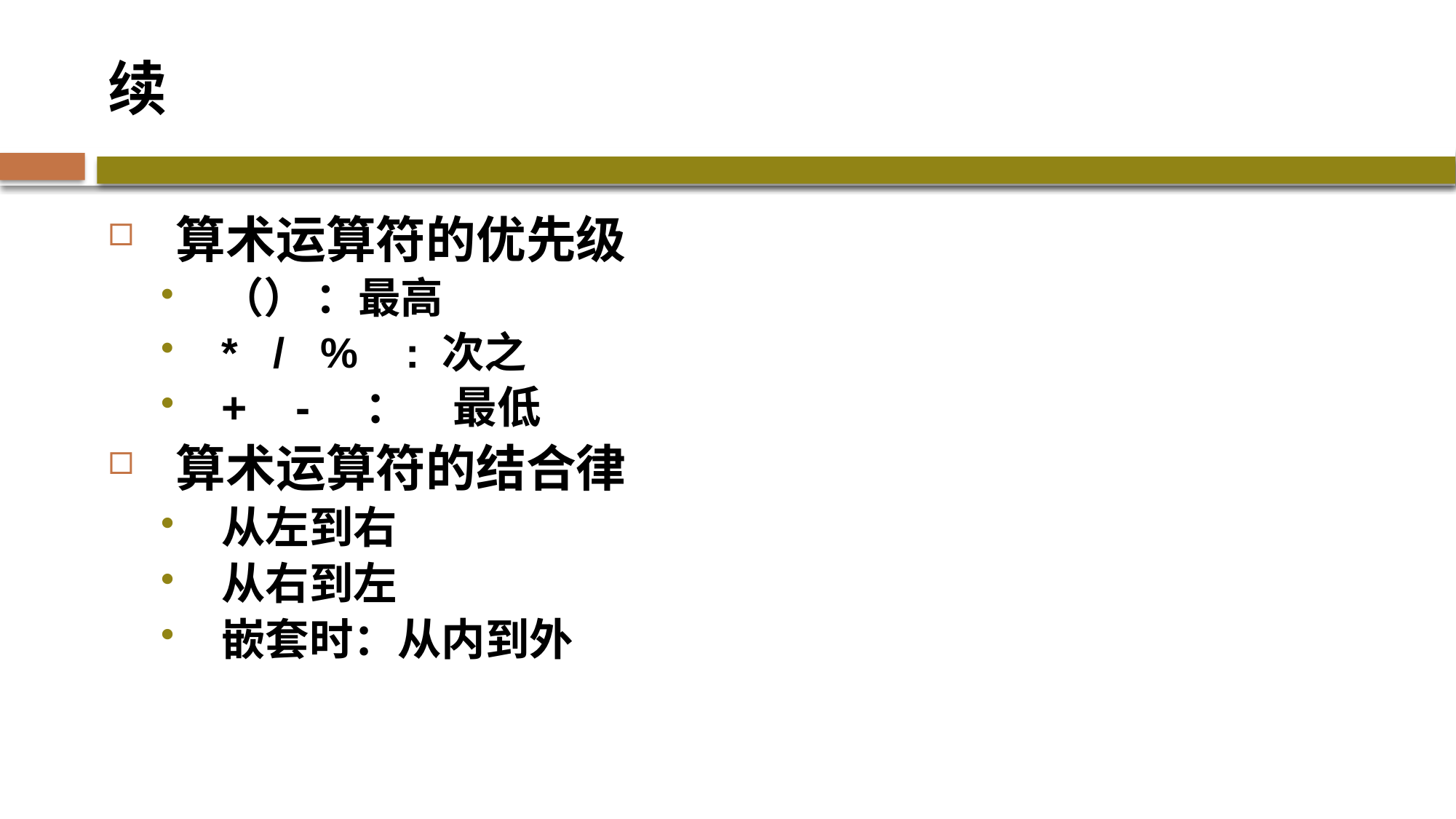

# 续
算术运算符的优先级
（） ：最高
*   /   %    : 次之
+    -　：　最低
算术运算符的结合律
从左到右
从右到左
嵌套时：从内到外